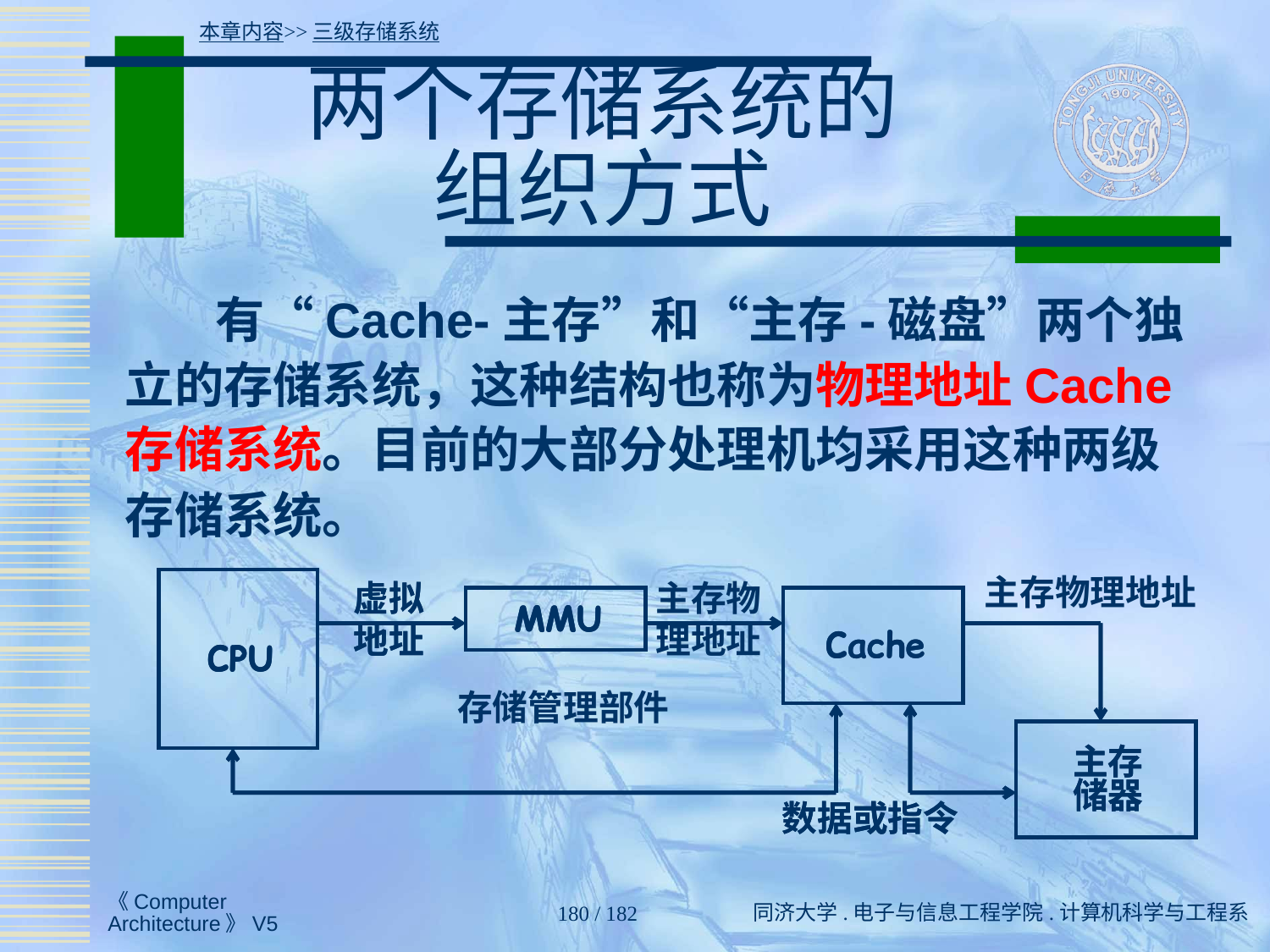

本章内容>>三级存储系统
# 两个存储系统的 组织方式
       有“Cache-主存”和“主存-磁盘”两个独立的存储系统，这种结构也称为物理地址Cache存储系统。目前的大部分处理机均采用这种两级存储系统。
主存物理地址
虚拟
地址
虚拟
地址
主存物
理地址
CPU
CPU
MMU
MMU
Cache
Cache

存储管理部件

主存
储器
主存
储器

数据或指令
数据或指令